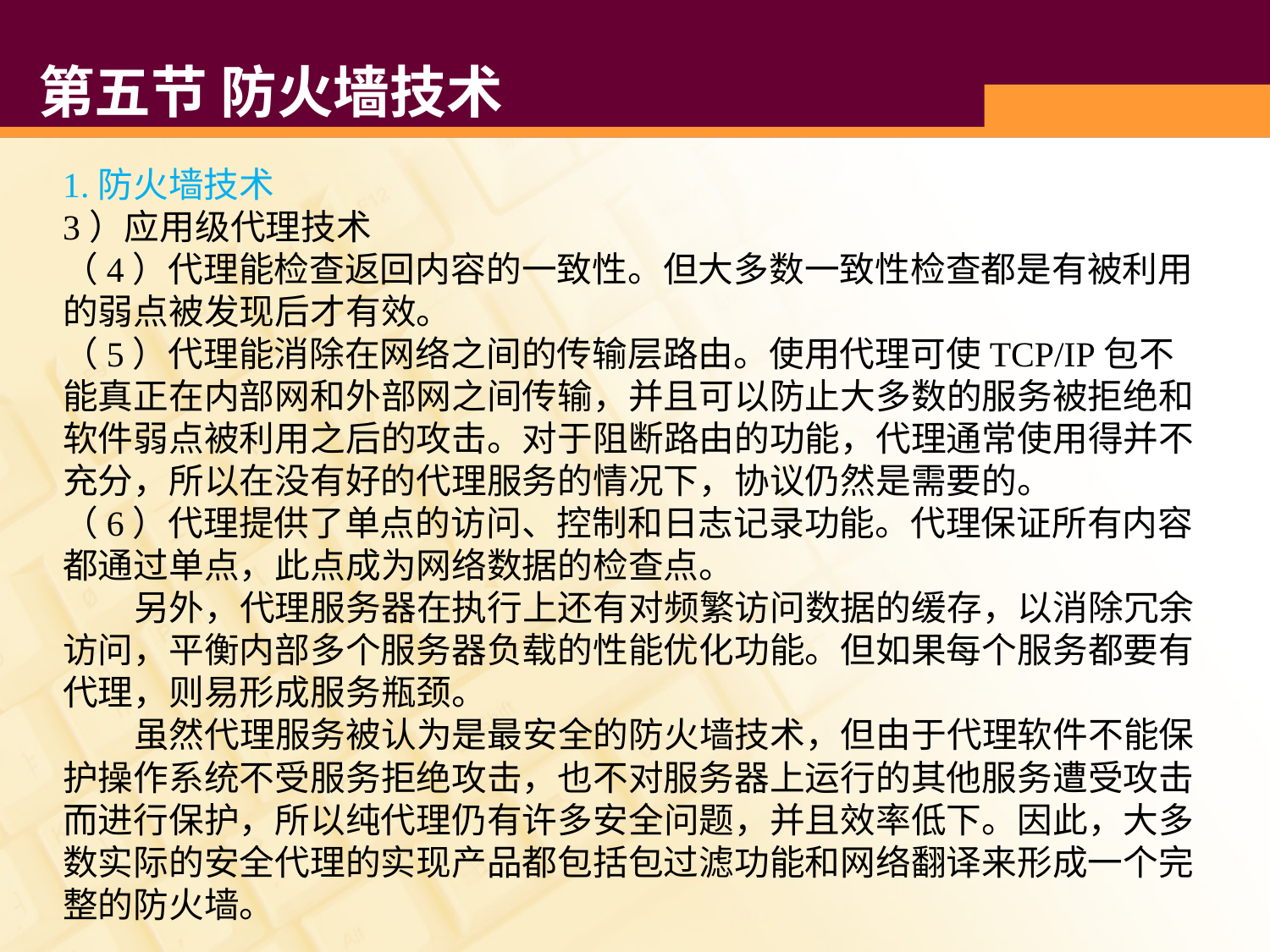

# 第五节 防火墙技术
1.防火墙技术
3）应用级代理技术
（4）代理能检查返回内容的一致性。但大多数一致性检查都是有被利用的弱点被发现后才有效。
（5）代理能消除在网络之间的传输层路由。使用代理可使TCP/IP包不能真正在内部网和外部网之间传输，并且可以防止大多数的服务被拒绝和软件弱点被利用之后的攻击。对于阻断路由的功能，代理通常使用得并不充分，所以在没有好的代理服务的情况下，协议仍然是需要的。
（6）代理提供了单点的访问、控制和日志记录功能。代理保证所有内容都通过单点，此点成为网络数据的检查点。
        另外，代理服务器在执行上还有对频繁访问数据的缓存，以消除冗余访问，平衡内部多个服务器负载的性能优化功能。但如果每个服务都要有代理，则易形成服务瓶颈。
        虽然代理服务被认为是最安全的防火墙技术，但由于代理软件不能保护操作系统不受服务拒绝攻击，也不对服务器上运行的其他服务遭受攻击而进行保护，所以纯代理仍有许多安全问题，并且效率低下。因此，大多数实际的安全代理的实现产品都包括包过滤功能和网络翻译来形成一个完整的防火墙。